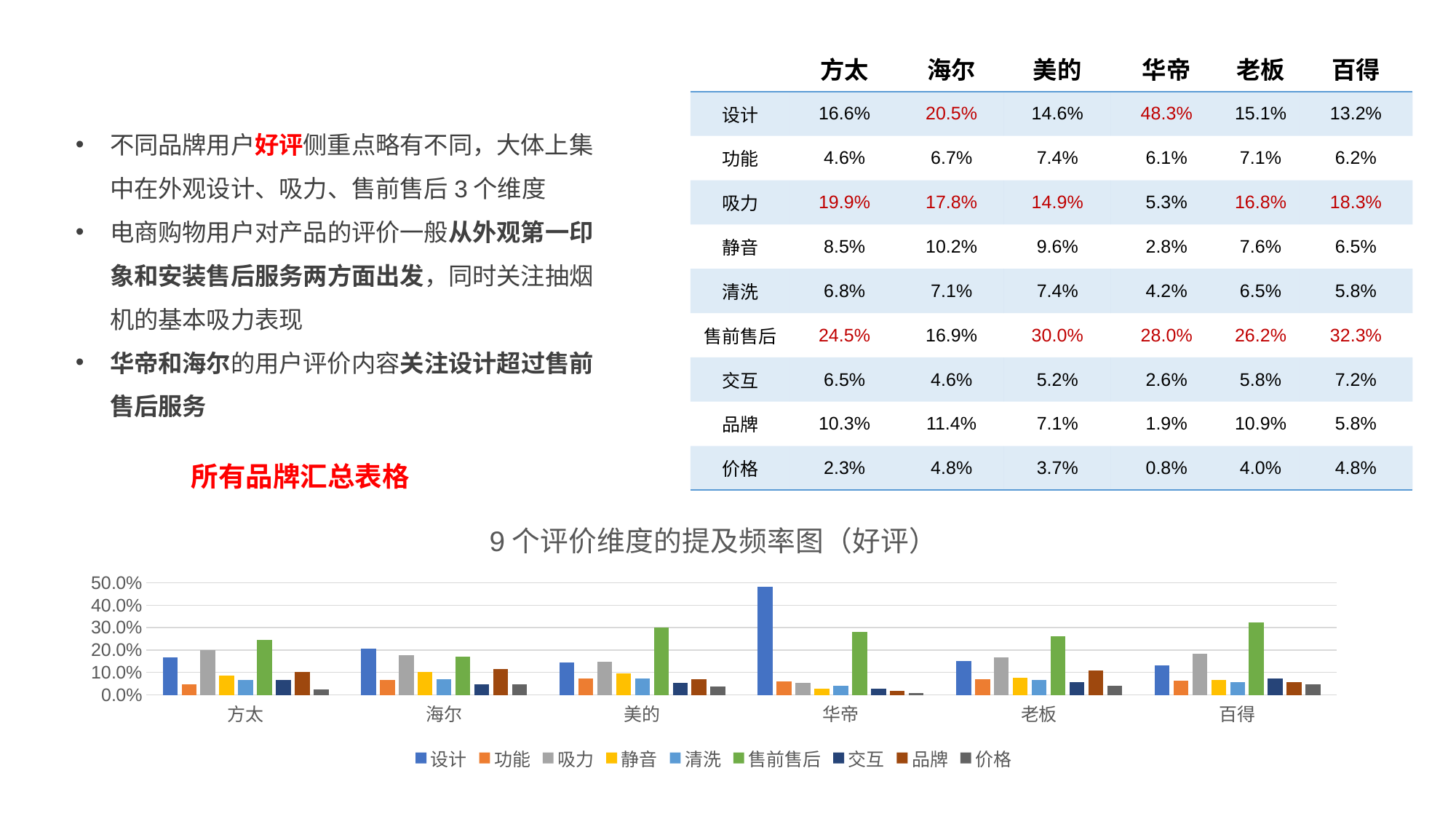

|  | 方太 | 海尔 | 美的 | 华帝 | 老板 | 百得 |
| --- | --- | --- | --- | --- | --- | --- |
| 设计 | 16.6% | 20.5% | 14.6% | 48.3% | 15.1% | 13.2% |
| 功能 | 4.6% | 6.7% | 7.4% | 6.1% | 7.1% | 6.2% |
| 吸力 | 19.9% | 17.8% | 14.9% | 5.3% | 16.8% | 18.3% |
| 静音 | 8.5% | 10.2% | 9.6% | 2.8% | 7.6% | 6.5% |
| 清洗 | 6.8% | 7.1% | 7.4% | 4.2% | 6.5% | 5.8% |
| 售前售后 | 24.5% | 16.9% | 30.0% | 28.0% | 26.2% | 32.3% |
| 交互 | 6.5% | 4.6% | 5.2% | 2.6% | 5.8% | 7.2% |
| 品牌 | 10.3% | 11.4% | 7.1% | 1.9% | 10.9% | 5.8% |
| 价格 | 2.3% | 4.8% | 3.7% | 0.8% | 4.0% | 4.8% |
不同品牌用户好评侧重点略有不同，大体上集中在外观设计、吸力、售前售后3个维度
电商购物用户对产品的评价一般从外观第一印象和安装售后服务两方面出发，同时关注抽烟机的基本吸力表现
华帝和海尔的用户评价内容关注设计超过售前售后服务
所有品牌汇总表格

### Chart: 9个评价维度的提及频率图（好评）

| Category | 设计 | 功能 | 吸力 | 静音 | 清洗 | 售前售后 | 交互 | 品牌 | 价格 |
|---|---|---|---|---|---|---|---|---|---|
| 方太 | 0.166 | 0.046 | 0.199 | 0.085 | 0.068 | 0.245 | 0.065 | 0.103 | 0.023 |
| 海尔 | 0.205 | 0.067 | 0.178 | 0.102 | 0.071 | 0.169 | 0.046 | 0.114 | 0.048 |
| 美的 | 0.146 | 0.074 | 0.149 | 0.096 | 0.074 | 0.3 | 0.052 | 0.071 | 0.037 |
| 华帝 | 0.483 | 0.061 | 0.053 | 0.028 | 0.042 | 0.28 | 0.026 | 0.019 | 0.008 |
| 老板 | 0.151 | 0.071 | 0.168 | 0.076 | 0.065 | 0.262 | 0.058 | 0.109 | 0.04 |
| 百得 | 0.132 | 0.062 | 0.183 | 0.065 | 0.058 | 0.323 | 0.072 | 0.058 | 0.048 |